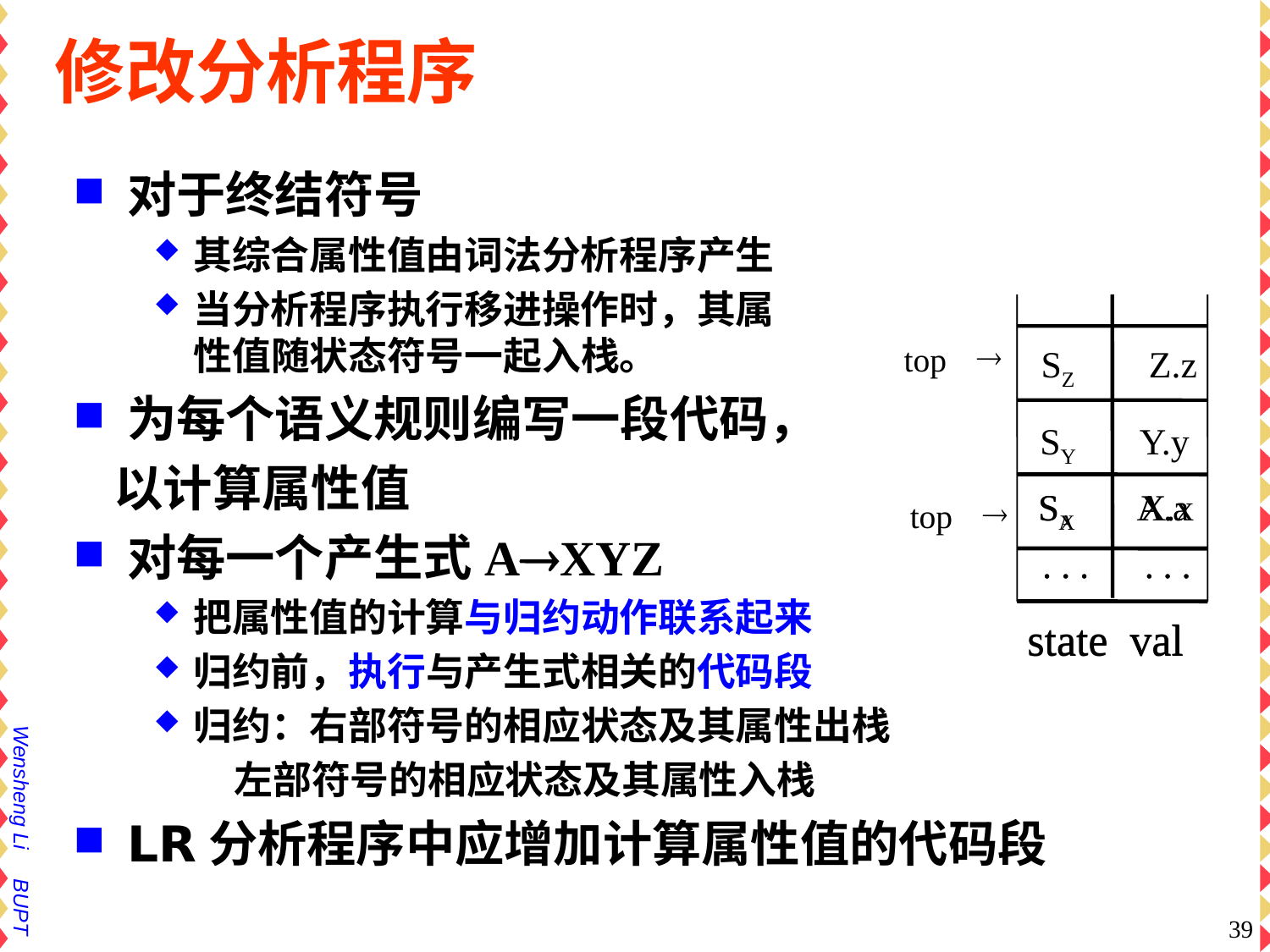

修改分析程序
对于终结符号
其综合属性值由词法分析程序产生
当分析程序执行移进操作时，其属
性值随状态符号一起入栈。
为每个语义规则编写一段代码，
  以计算属性值
对每一个产生式A→XYZ
把属性值的计算与归约动作联系起来
归约前，执行与产生式相关的代码段
归约：右部符号的相应状态及其属性出栈
        左部符号的相应状态及其属性入栈
LR分析程序中应增加计算属性值的代码段

→
top

SZ        Z.z

SY       Y.y

 SX       X.x
. . .      . . .

state  val

 SA       A.a
→
top

. . .      . . .

state  val
39